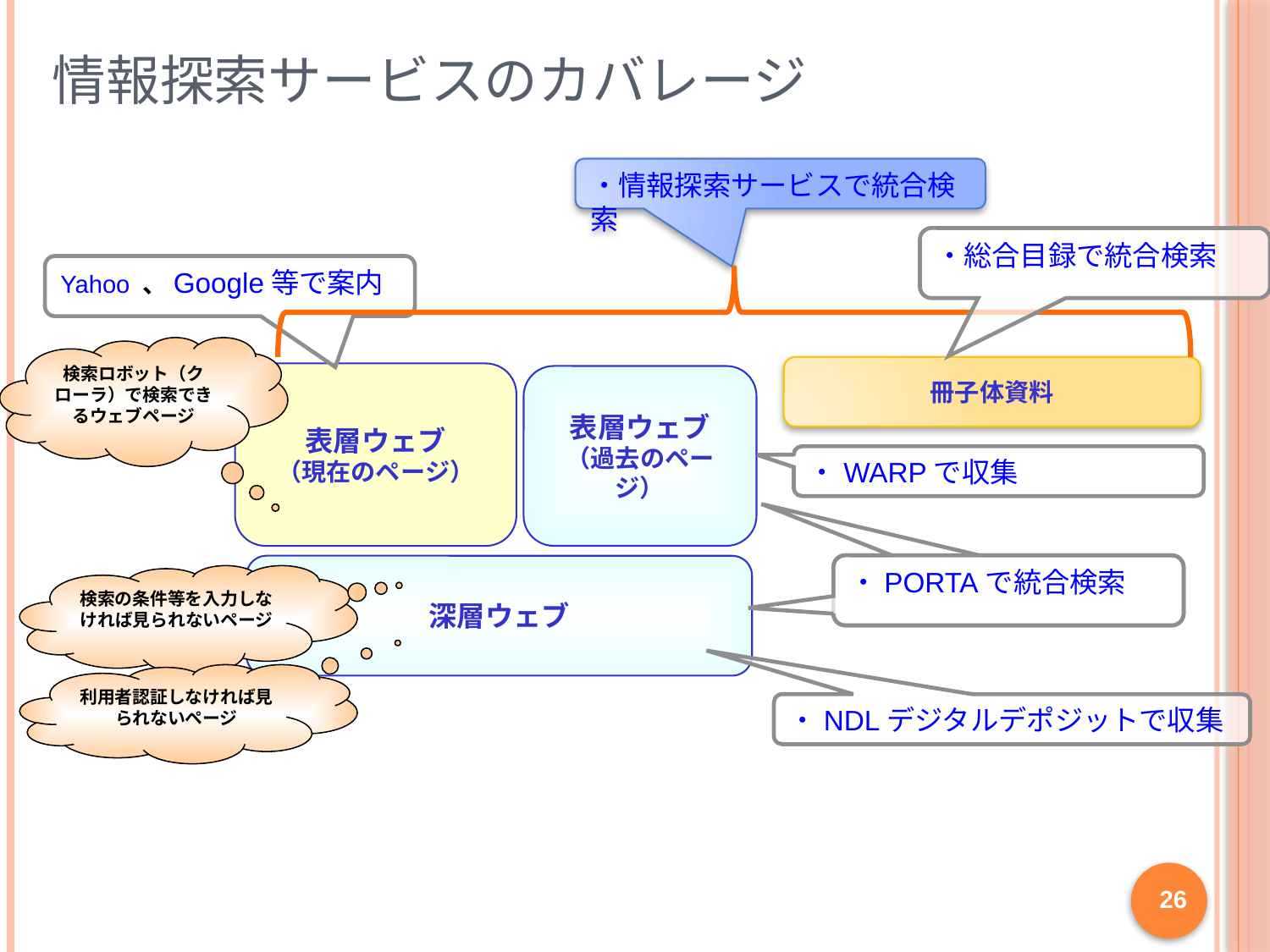

# 情報探索サービスのカバレージ
・情報探索サービスで統合検索
・総合目録で統合検索
Yahoo 、Google等で案内
検索ロボット（クローラ）で検索できるウェブページ
冊子体資料
表層ウェブ
（現在のページ）
表層ウェブ
（過去のページ）
・WARPで収集

・PORTAで統合検索
深層ウェブ
検索の条件等を入力しなければ見られないページ
利用者認証しなければ見られないページ
・NDLデジタルデポジットで収集
26